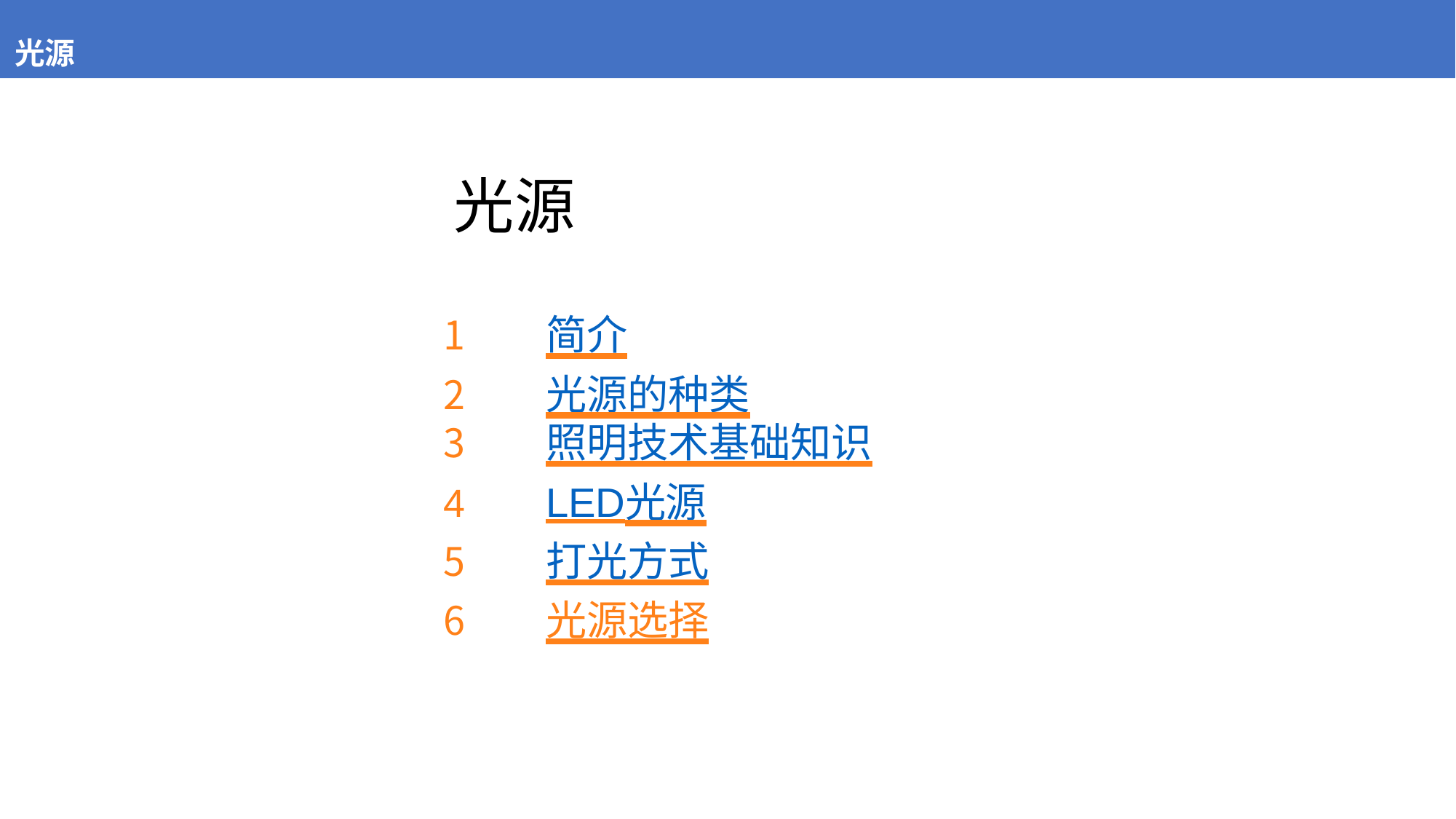

# 光源
光源
简介
光源的种类
照明技术基础知识
LED光源
打光方式
光源选择